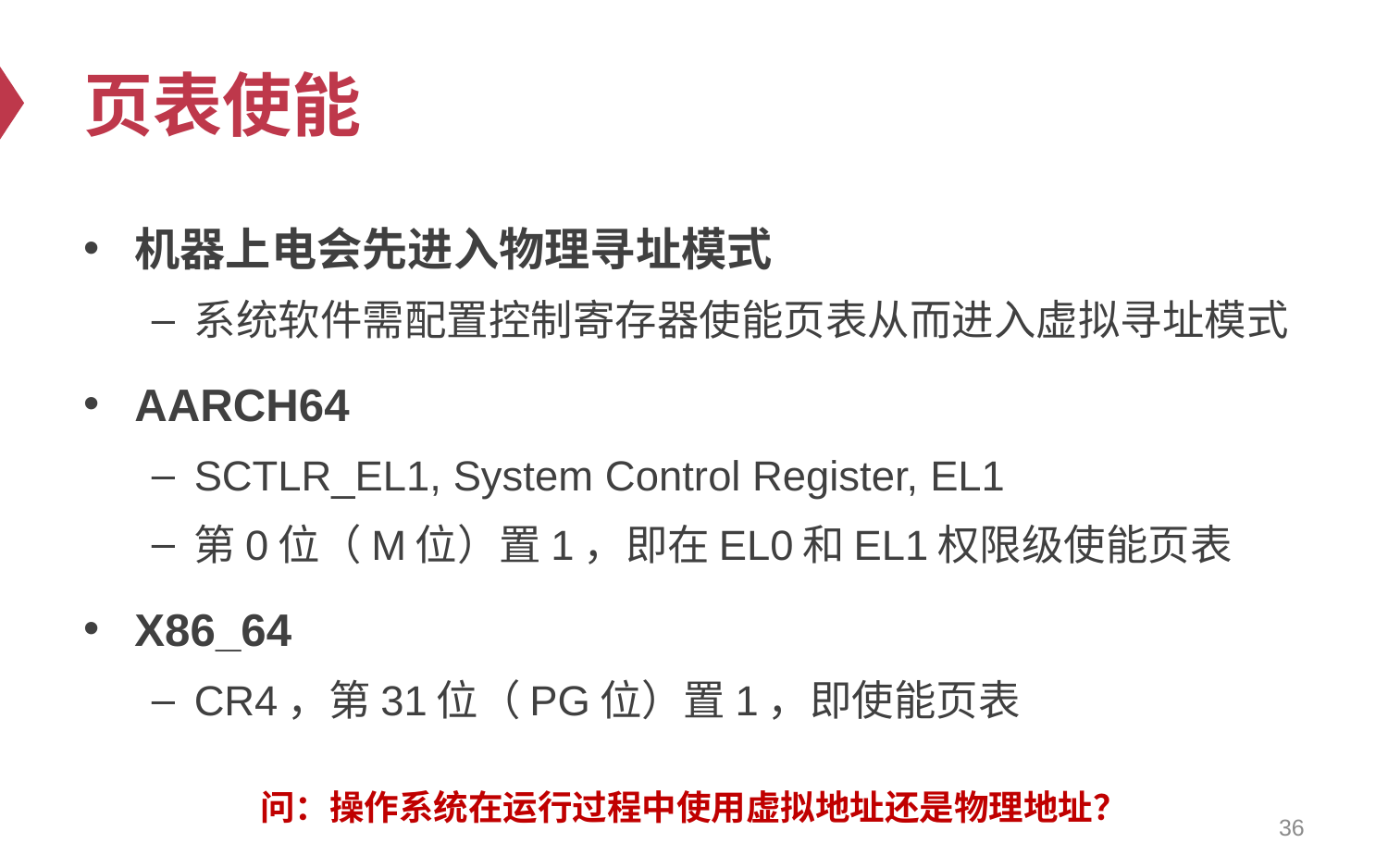

# 页表使能
机器上电会先进入物理寻址模式
系统软件需配置控制寄存器使能页表从而进入虚拟寻址模式
AARCH64
SCTLR_EL1, System Control Register, EL1
第0位（M位）置1，即在EL0和EL1权限级使能页表
X86_64
CR4，第31位（PG位）置1，即使能页表
问：操作系统在运行过程中使用虚拟地址还是物理地址？
36